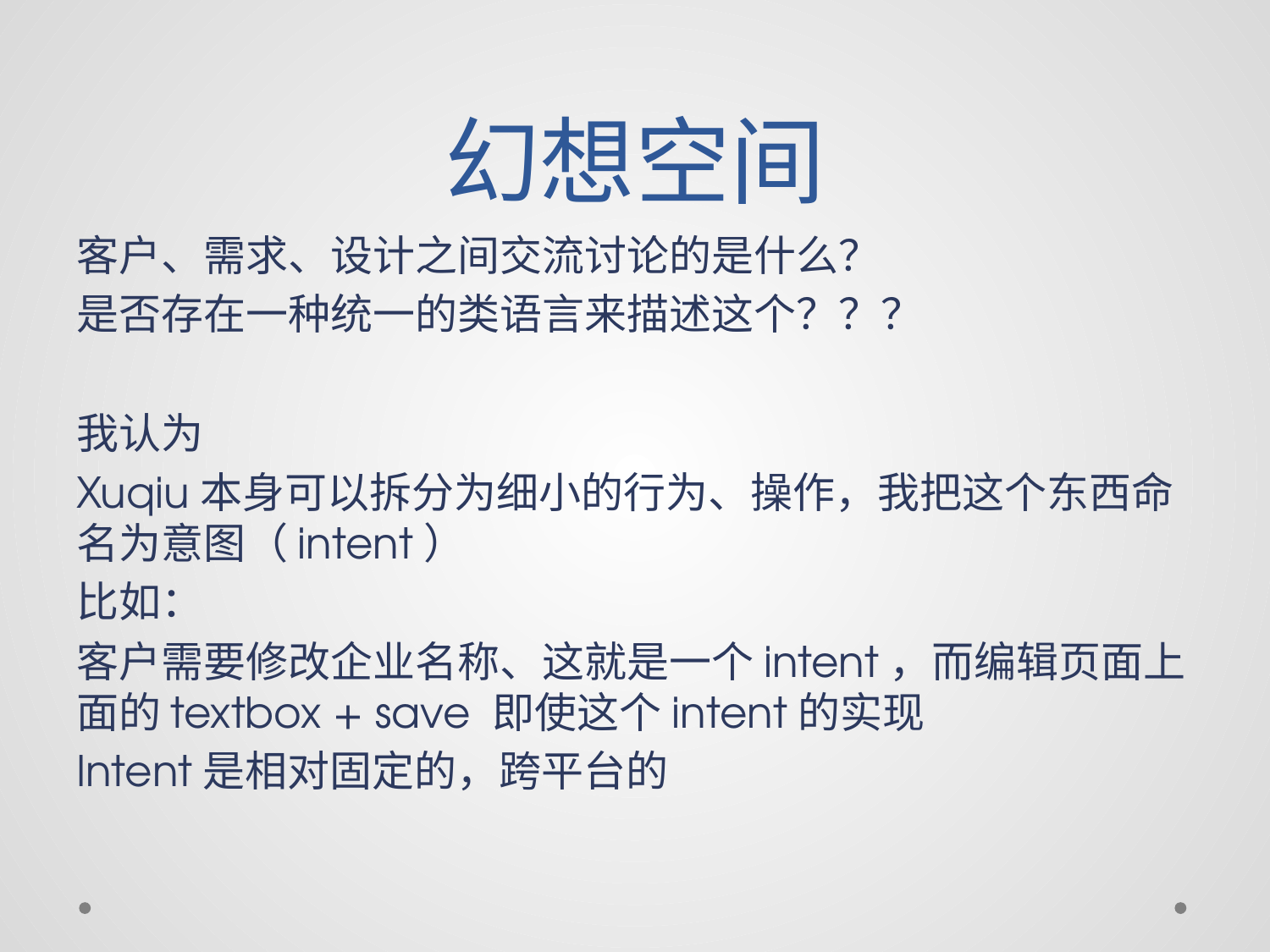

# 幻想空间
客户、需求、设计之间交流讨论的是什么？
是否存在一种统一的类语言来描述这个？？？

我认为
Xuqiu本身可以拆分为细小的行为、操作，我把这个东西命名为意图（intent）
比如：
客户需要修改企业名称、这就是一个intent，而编辑页面上面的textbox + save 即使这个intent的实现
Intent是相对固定的，跨平台的